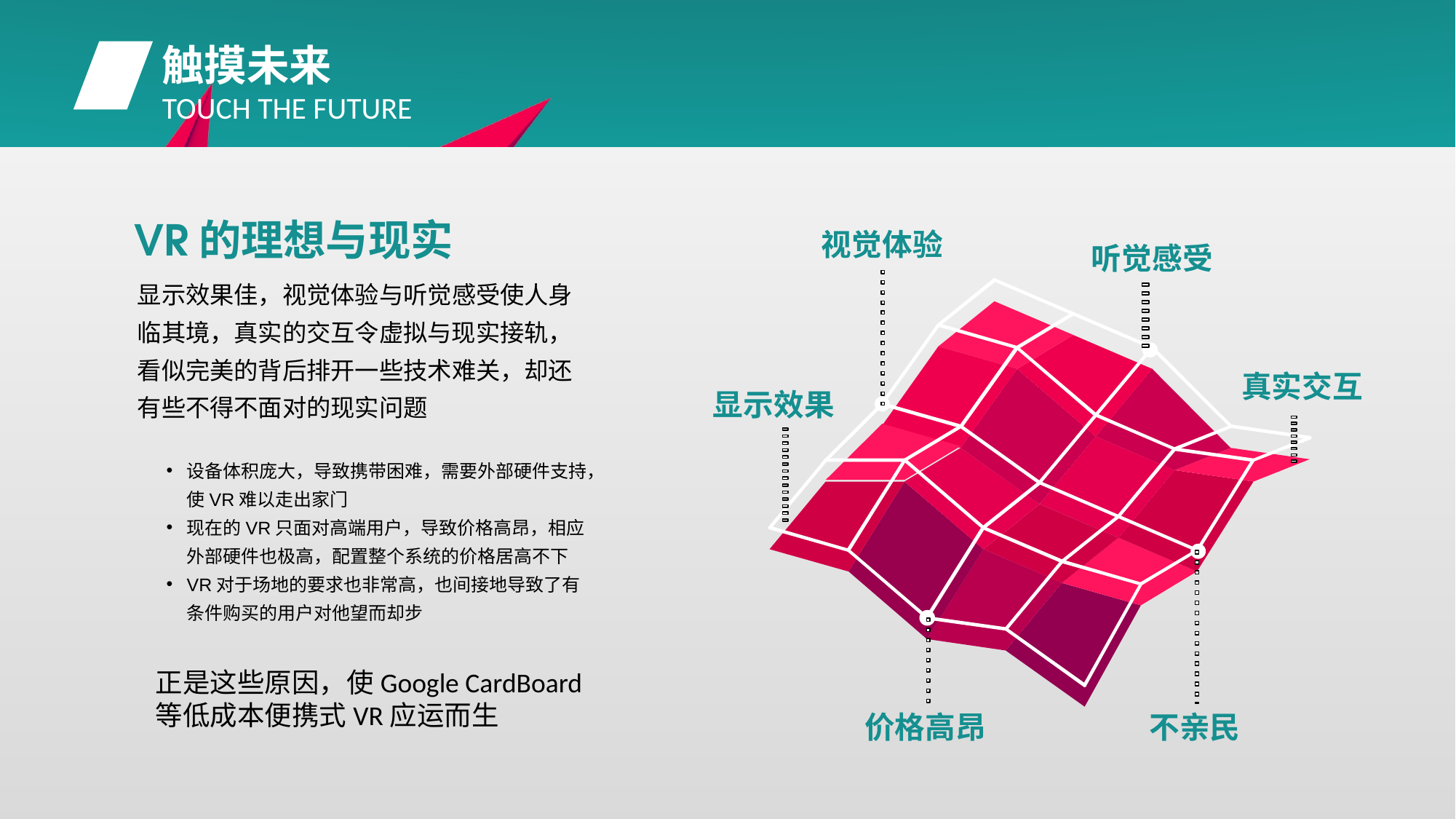

触摸未来
TOUCH THE FUTURE
VR的理想与现实
视觉体验
听觉感受
显示效果佳，视觉体验与听觉感受使人身临其境，真实的交互令虚拟与现实接轨，看似完美的背后排开一些技术难关，却还有些不得不面对的现实问题

真实交互

显示效果

设备体积庞大，导致携带困难，需要外部硬件支持，使VR难以走出家门
现在的VR只面对高端用户，导致价格高昂，相应外部硬件也极高，配置整个系统的价格居高不下
VR对于场地的要求也非常高，也间接地导致了有条件购买的用户对他望而却步

正是这些原因，使Google CardBoard等低成本便携式VR应运而生
价格高昂
不亲民